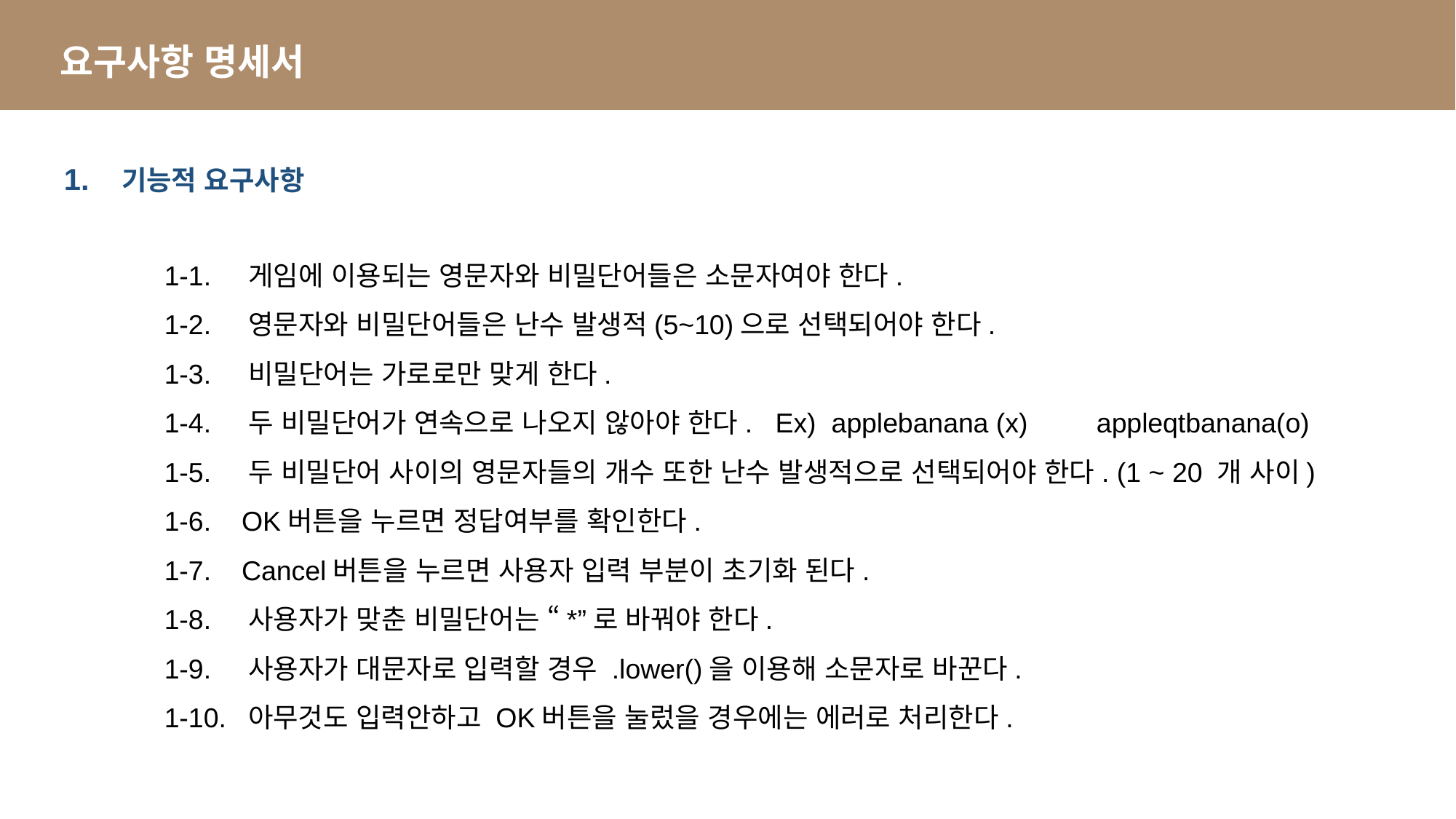

요구사항 명세서
1.   기능적 요구사항
1-1.    게임에 이용되는 영문자와 비밀단어들은 소문자여야 한다.
1-2.    영문자와 비밀단어들은 난수 발생적(5~10)으로 선택되어야 한다.
1-3.    비밀단어는 가로로만 맞게 한다.
1-4.    두 비밀단어가 연속으로 나오지 않아야 한다.   Ex)  applebanana (x)         appleqtbanana(o)
1-5.    두 비밀단어 사이의 영문자들의 개수 또한 난수 발생적으로 선택되어야 한다. (1 ~ 20 개 사이)
1-6.    OK버튼을 누르면 정답여부를 확인한다.
1-7.    Cancel버튼을 누르면 사용자 입력 부분이 초기화 된다.
1-8.    사용자가 맞춘 비밀단어는 “*”로 바꿔야 한다.
1-9.    사용자가 대문자로 입력할 경우 .lower()을 이용해 소문자로 바꾼다.
1-10.  아무것도 입력안하고 OK버튼을 눌렀을 경우에는 에러로 처리한다.